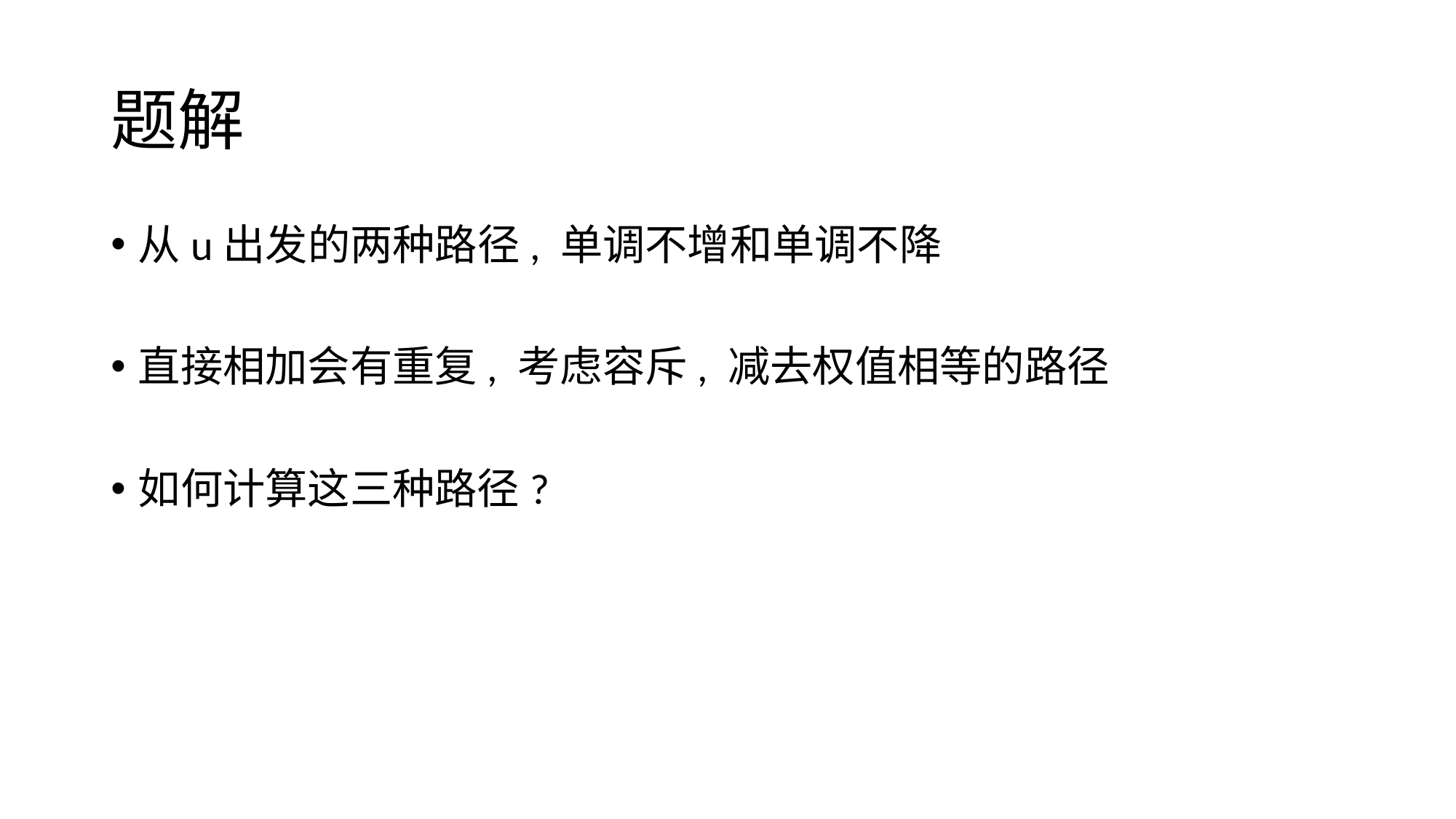

# 题解
从u出发的两种路径, 单调不增和单调不降

直接相加会有重复, 考虑容斥, 减去权值相等的路径

如何计算这三种路径?